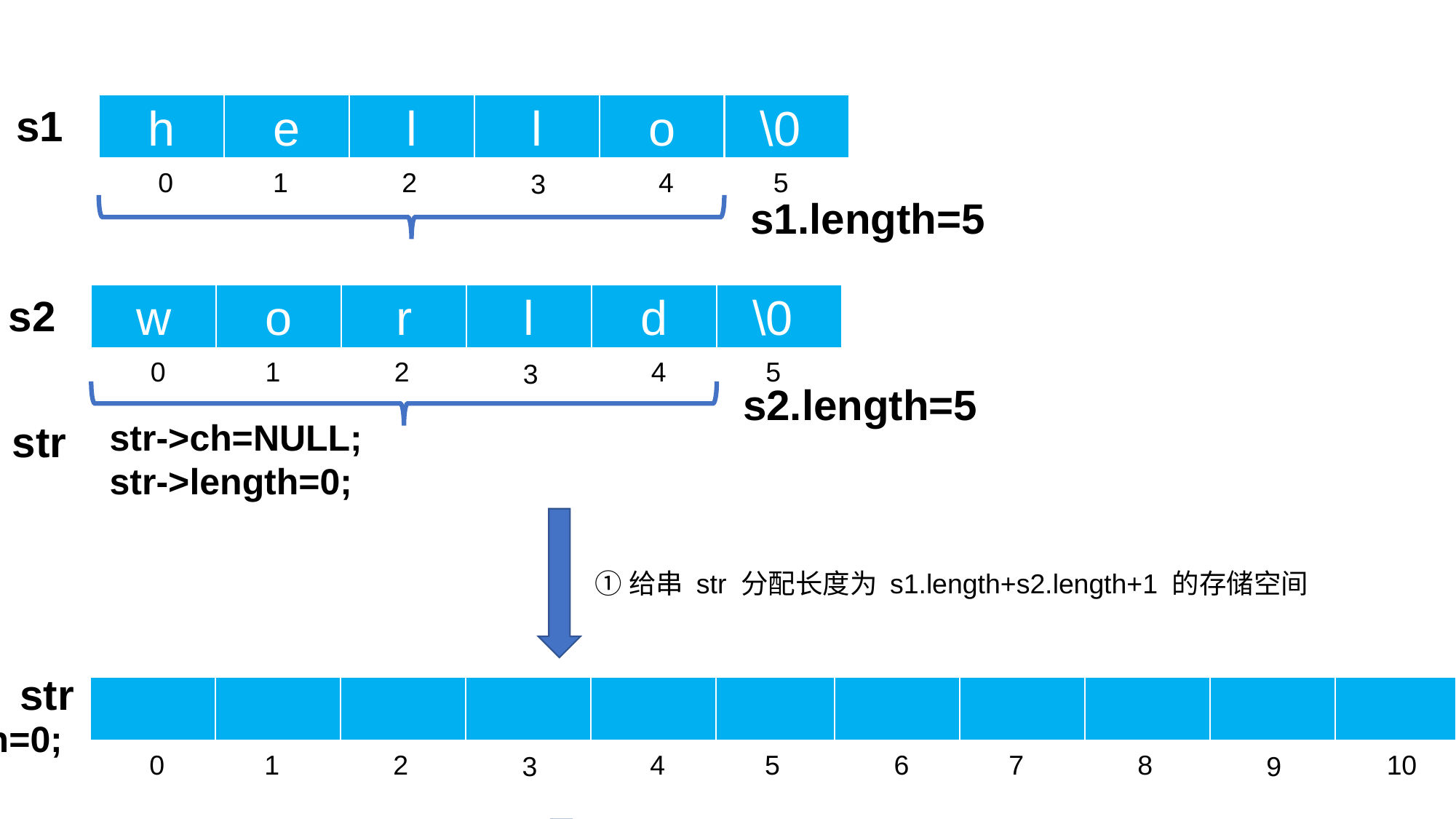

s1
h
e
l
l
o
\0
0
1
2
4
5
3
s1.length=5
s2
w
o
r
l
d
\0
0
1
2
4
5
3
s2.length=5
str
str->ch=NULL;
str->length=0;

①给串 str 分配长度为 s1.length+s2.length+1 的存储空间
str

str->length=0;
0
1
2
4
5
6
7
8
10
3
9

②将串 s1 中所有字符依次复制到串 str 中
s1
h
e
l
l
o
\0
0
1
2
4
5
3
s1.length=5
str
h
e
l
l
o

str->length=0;
0
1
2
4
5
6
7
8
10
3
9

③将串 s2 中所有字符依次复制到串 str 中，从下标为 s1.length 的位置开始
s2
w
o
r
l
d
\0

0
1
2
4
5
3
s2.length=5
str
h
e
l
l
o
w
o
r
l
d
\0
str->length=0;
0
1
2
4
5
6
7
8
10
3
9

④修改新串 str 的长度 length 为 s1.length+s2.length
str
h
e
l
l
o
w
o
r
l
d
\0
0
1
2
4
5
6
7
8
10
3
9
str->length=10;